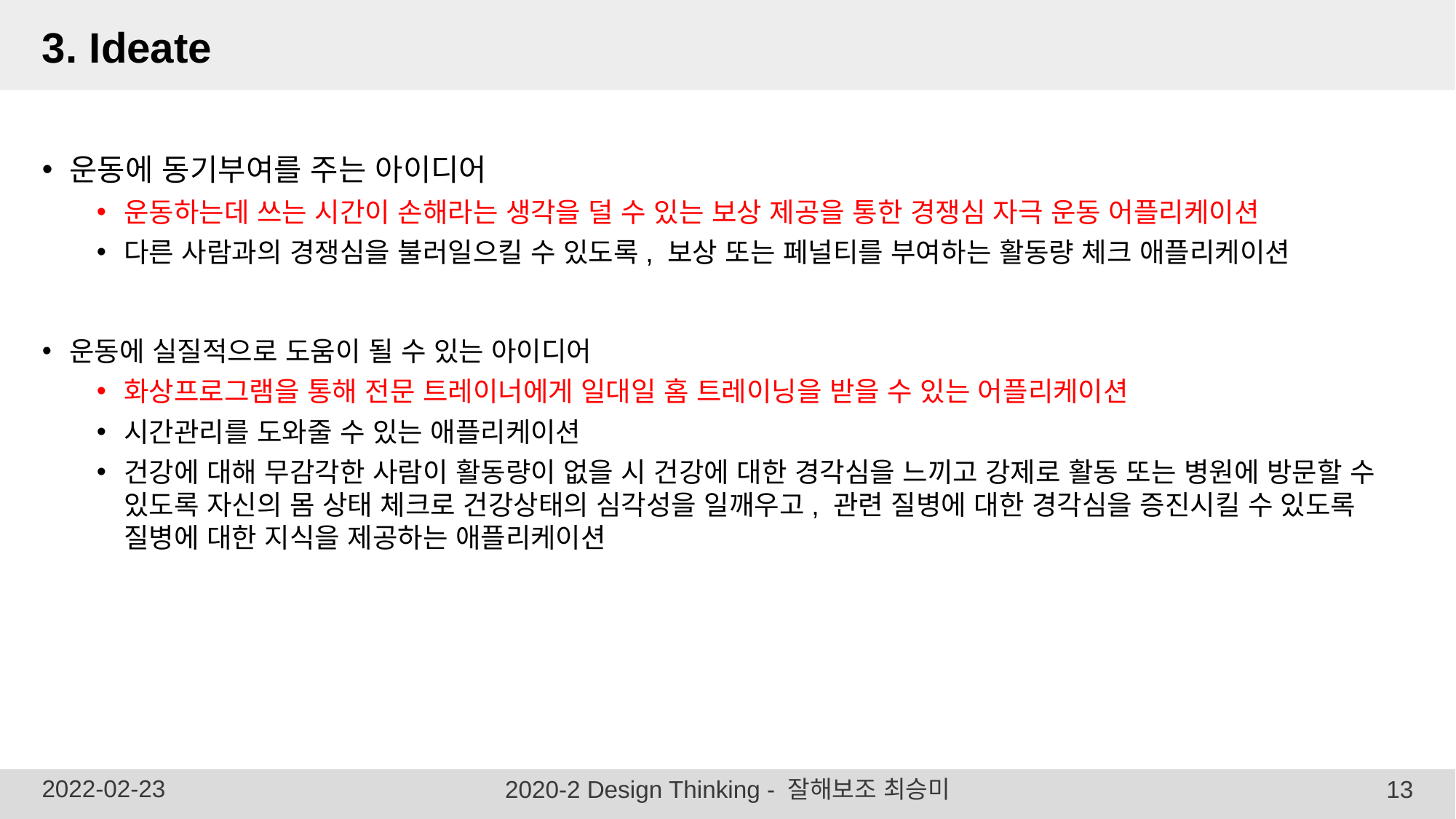

# 3. Ideate
운동에 동기부여를 주는 아이디어
운동하는데 쓰는 시간이 손해라는 생각을 덜 수 있는 보상 제공을 통한 경쟁심 자극 운동 어플리케이션
다른 사람과의 경쟁심을 불러일으킬 수 있도록, 보상 또는 페널티를 부여하는 활동량 체크 애플리케이션

운동에 실질적으로 도움이 될 수 있는 아이디어
화상프로그램을 통해 전문 트레이너에게 일대일 홈 트레이닝을 받을 수 있는 어플리케이션
시간관리를 도와줄 수 있는 애플리케이션
건강에 대해 무감각한 사람이 활동량이 없을 시 건강에 대한 경각심을 느끼고 강제로 활동 또는 병원에 방문할 수 있도록 자신의 몸 상태 체크로 건강상태의 심각성을 일깨우고, 관련 질병에 대한 경각심을 증진시킬 수 있도록 질병에 대한 지식을 제공하는 애플리케이션
2022-02-23
2020-2 Design Thinking - 잘해보조 최승미
13